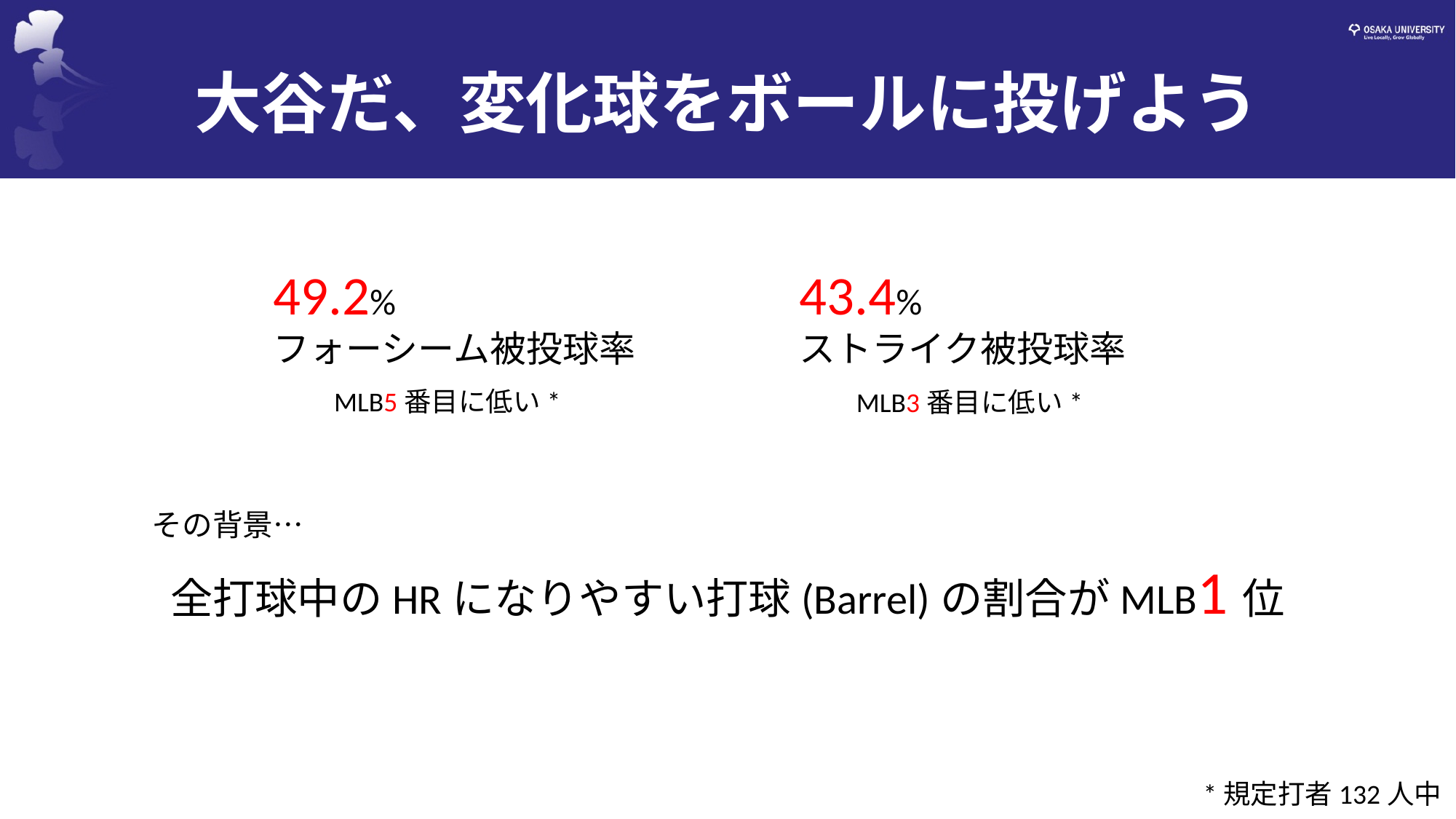

# 大谷だ、変化球をボールに投げよう
49.2%
フォーシーム被投球率
43.4%
ストライク被投球率
MLB5番目に低い*
MLB3番目に低い*
その背景…
全打球中のHRになりやすい打球(Barrel)の割合がMLB1位

*規定打者132人中